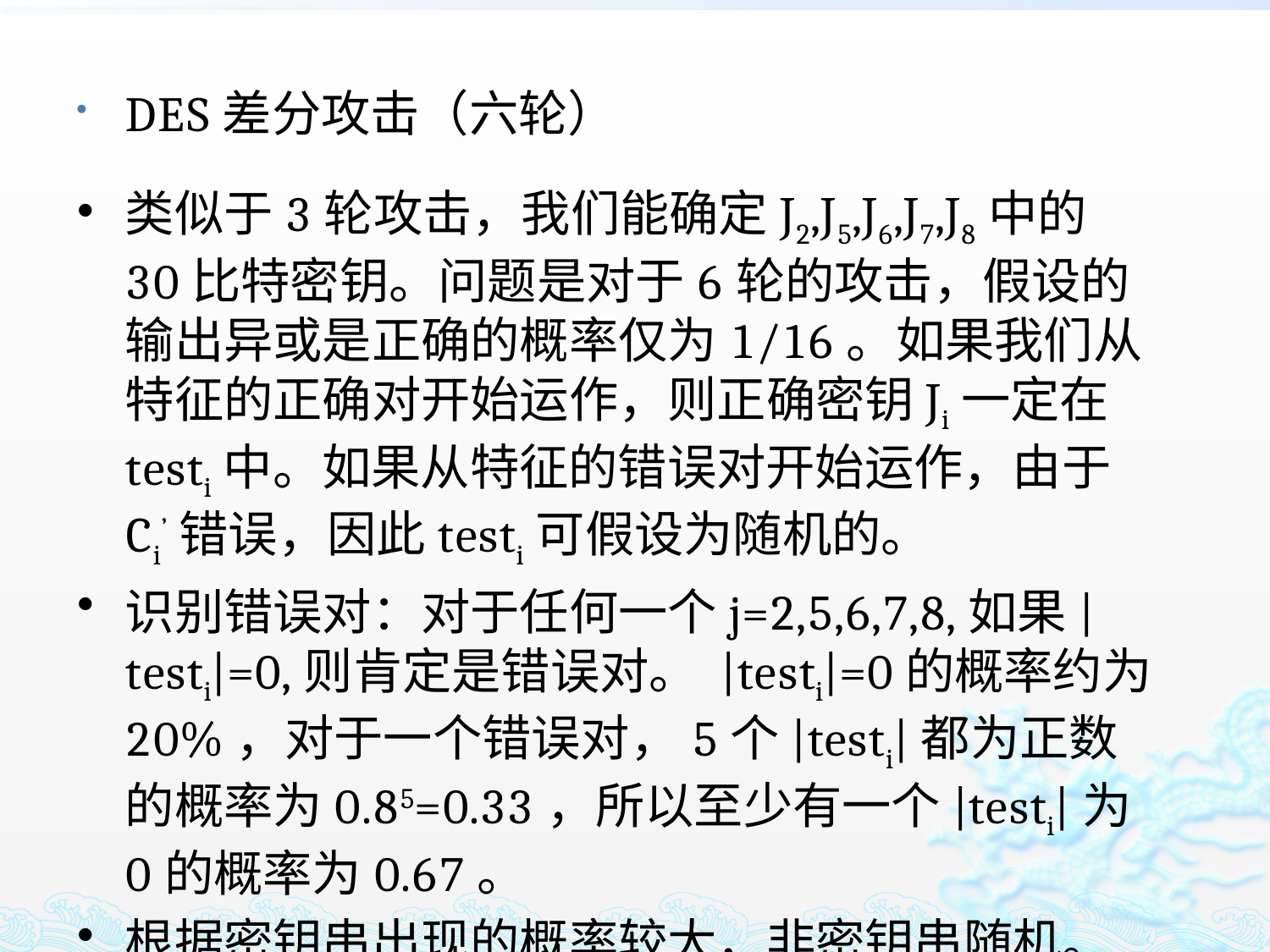

DES差分攻击（六轮）
类似于3轮攻击，我们能确定J2,J5,J6,J7,J8中的30比特密钥。问题是对于6轮的攻击，假设的输出异或是正确的概率仅为1/16。如果我们从特征的正确对开始运作，则正确密钥Ji一定在testi中。如果从特征的错误对开始运作，由于Ci’错误，因此testi可假设为随机的。
识别错误对：对于任何一个j=2,5,6,7,8,如果|testi|=0,则肯定是错误对。 |testi|=0的概率约为20%，对于一个错误对，5个|testi|都为正数的概率为0.85=0.33，所以至少有一个|testi|为0的概率为0.67。
根据密钥串出现的概率较大，非密钥串随机。